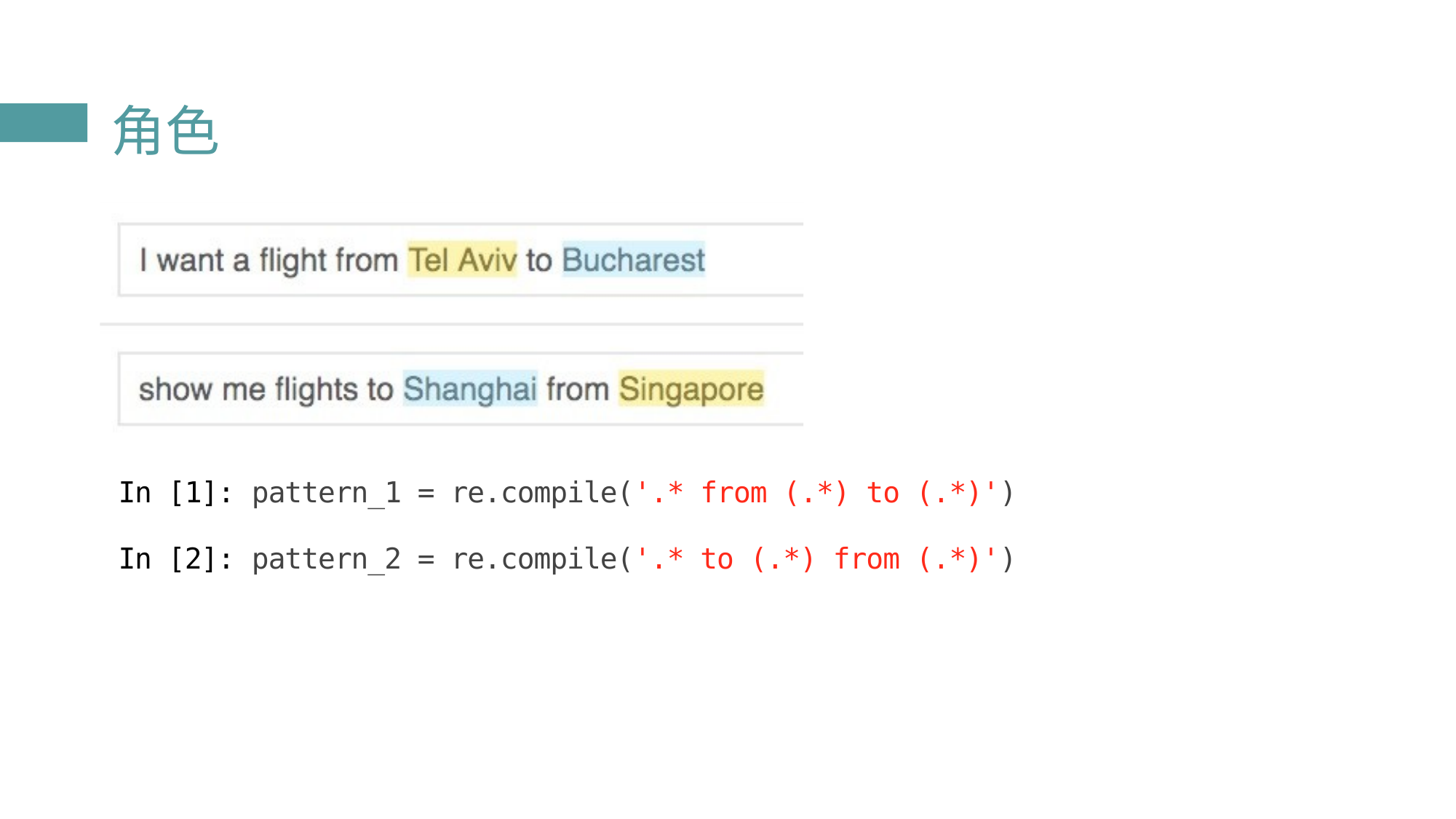

# 角色

In [1]: pattern_1 = re.compile('.* from (.*) to (.*)')
In [2]: pattern_2 = re.compile('.* to (.*) from (.*)')